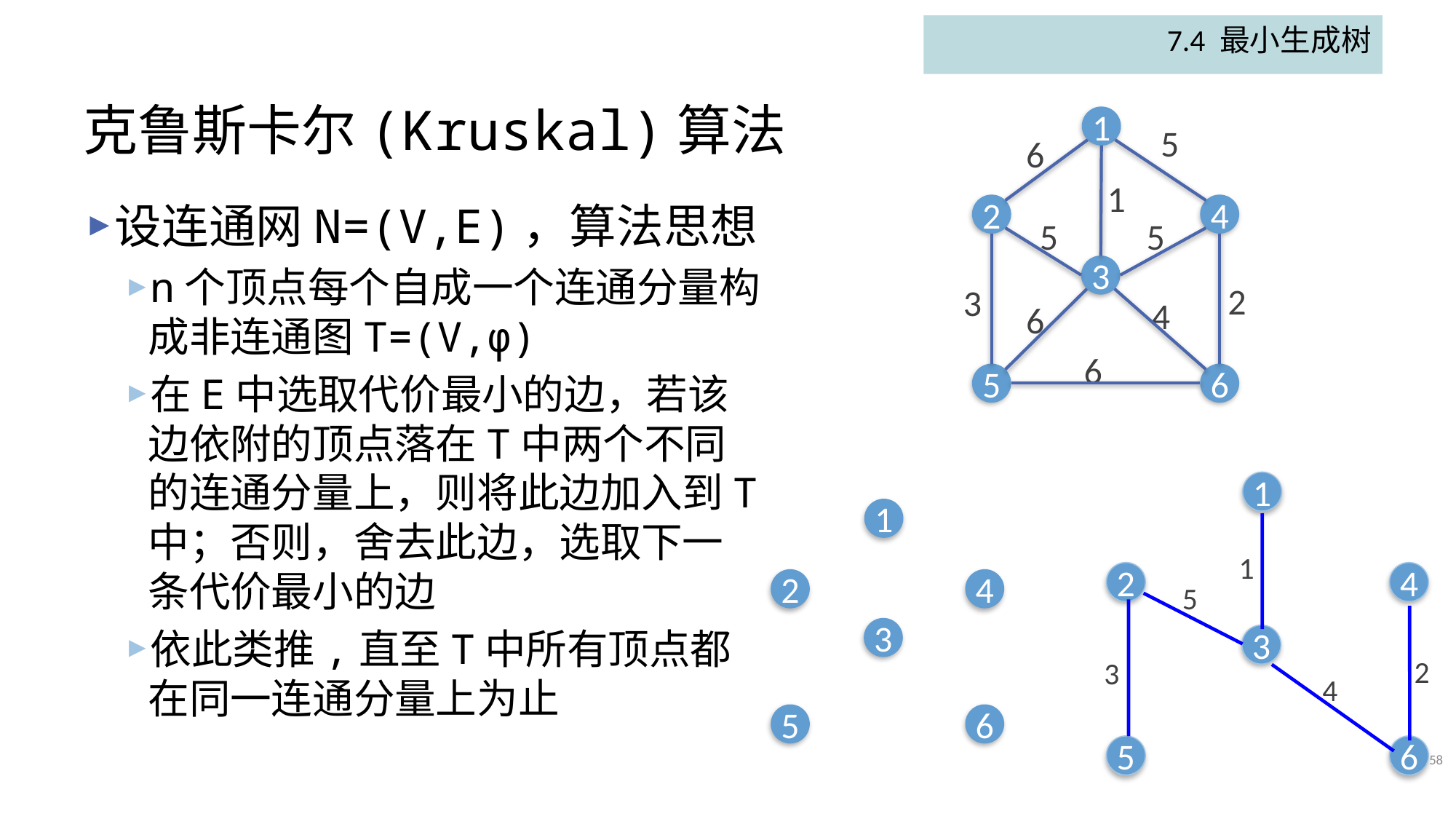

7.4 最小生成树
# 克鲁斯卡尔(Kruskal)算法
1
5
6
1
2
4
5
5
3
2
3
4
6
6
5
6
设连通网N=(V,E)，算法思想
n个顶点每个自成一个连通分量构成非连通图T=(V,φ)
在E中选取代价最小的边，若该边依附的顶点落在T中两个不同的连通分量上，则将此边加入到T中；否则，舍去此边，选取下一条代价最小的边
依此类推,直至T中所有顶点都在同一连通分量上为止

1
2
4
3
5
6
1
2
4
3
5
6

1
5

3

2

4
58